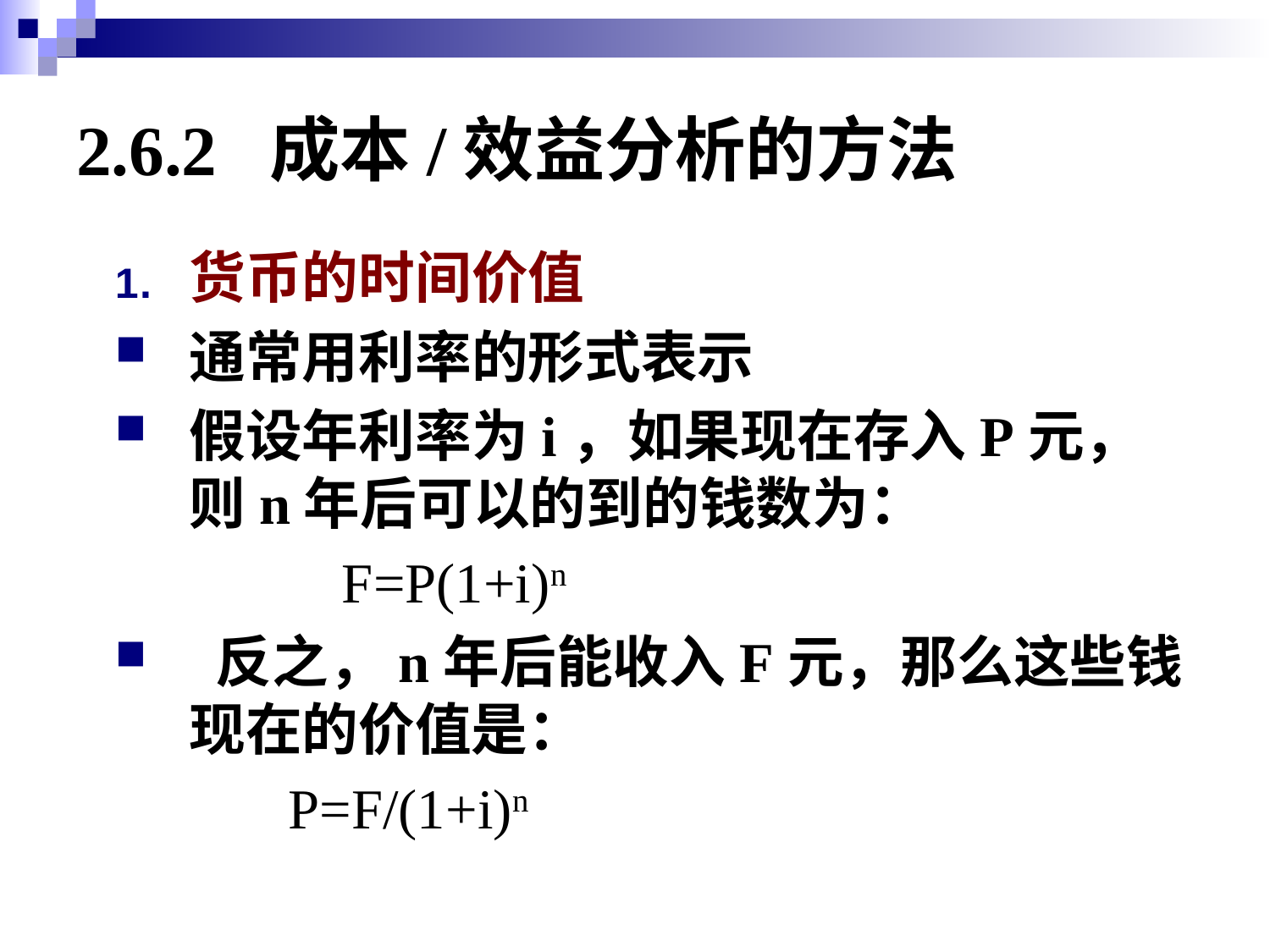

# 2.6.2  成本/效益分析的方法
货币的时间价值
通常用利率的形式表示
假设年利率为i，如果现在存入P元，则n年后可以的到的钱数为：
                F=P(1+i)n
 反之，n年后能收入F元，那么这些钱现在的价值是：
                     P=F/(1+i)n